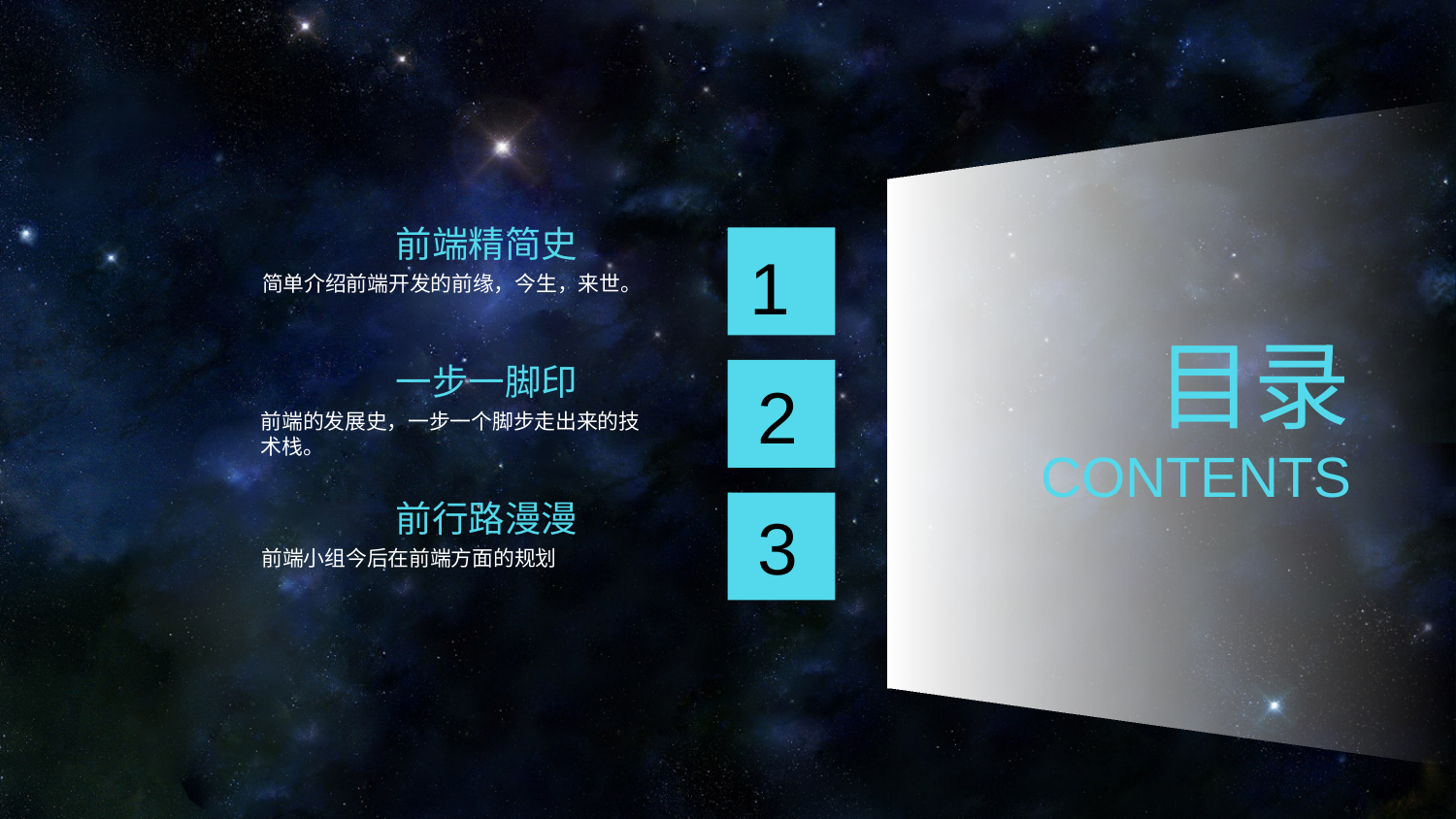

前端精简史
简单介绍前端开发的前缘，今生，来世。

1
目录
CONTENTS
一步一脚印
前端的发展史，一步一个脚步走出来的技术栈。

2
前行路漫漫
前端小组今后在前端方面的规划

3